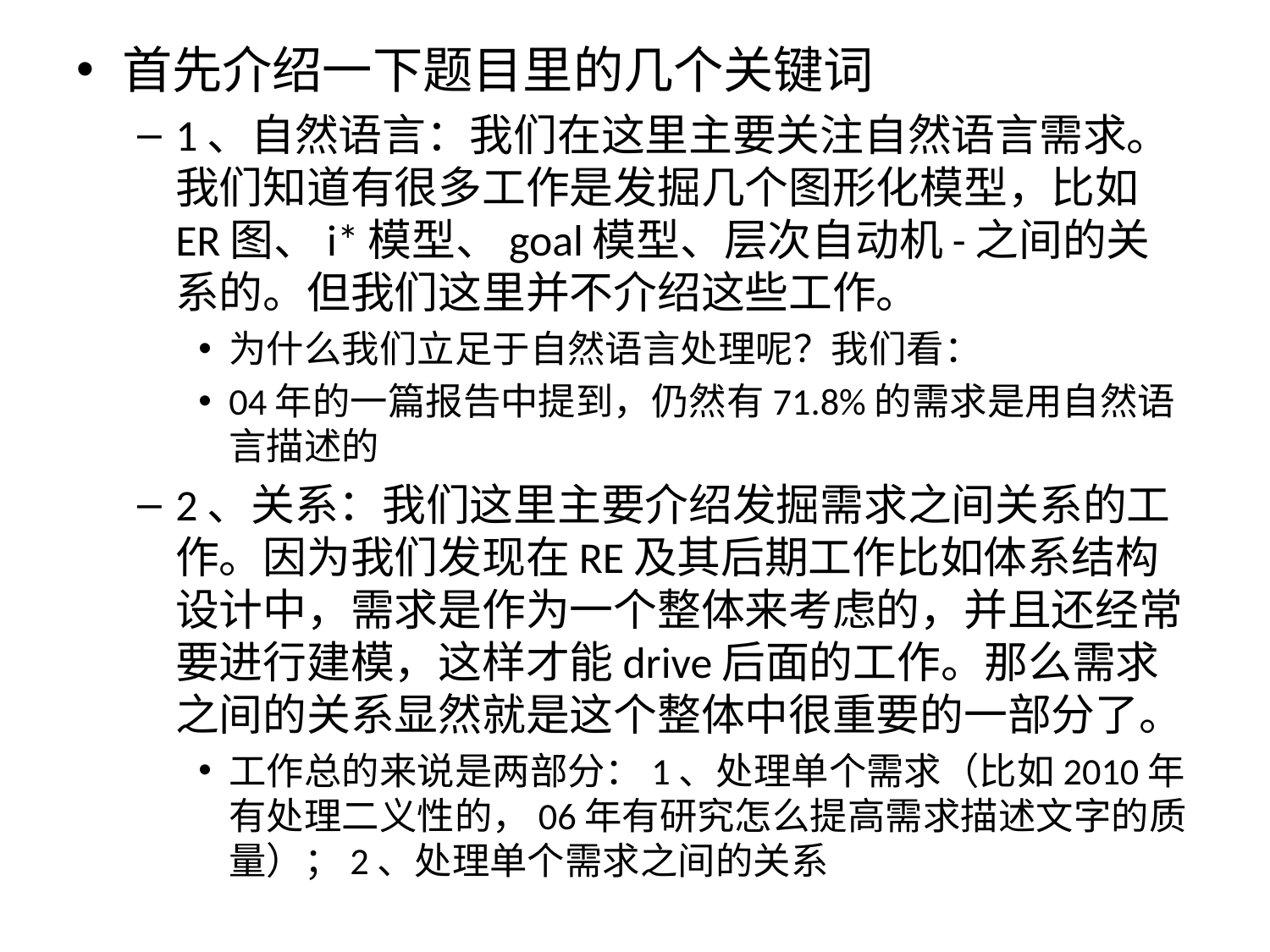

首先介绍一下题目里的几个关键词
1、自然语言：我们在这里主要关注自然语言需求。我们知道有很多工作是发掘几个图形化模型，比如ER图、i*模型、goal模型、层次自动机-之间的关系的。但我们这里并不介绍这些工作。
为什么我们立足于自然语言处理呢？我们看：
04年的一篇报告中提到，仍然有71.8%的需求是用自然语言描述的
2、关系：我们这里主要介绍发掘需求之间关系的工作。因为我们发现在RE及其后期工作比如体系结构设计中，需求是作为一个整体来考虑的，并且还经常要进行建模，这样才能drive后面的工作。那么需求之间的关系显然就是这个整体中很重要的一部分了。
工作总的来说是两部分：1、处理单个需求（比如2010年有处理二义性的，06年有研究怎么提高需求描述文字的质量）；2、处理单个需求之间的关系